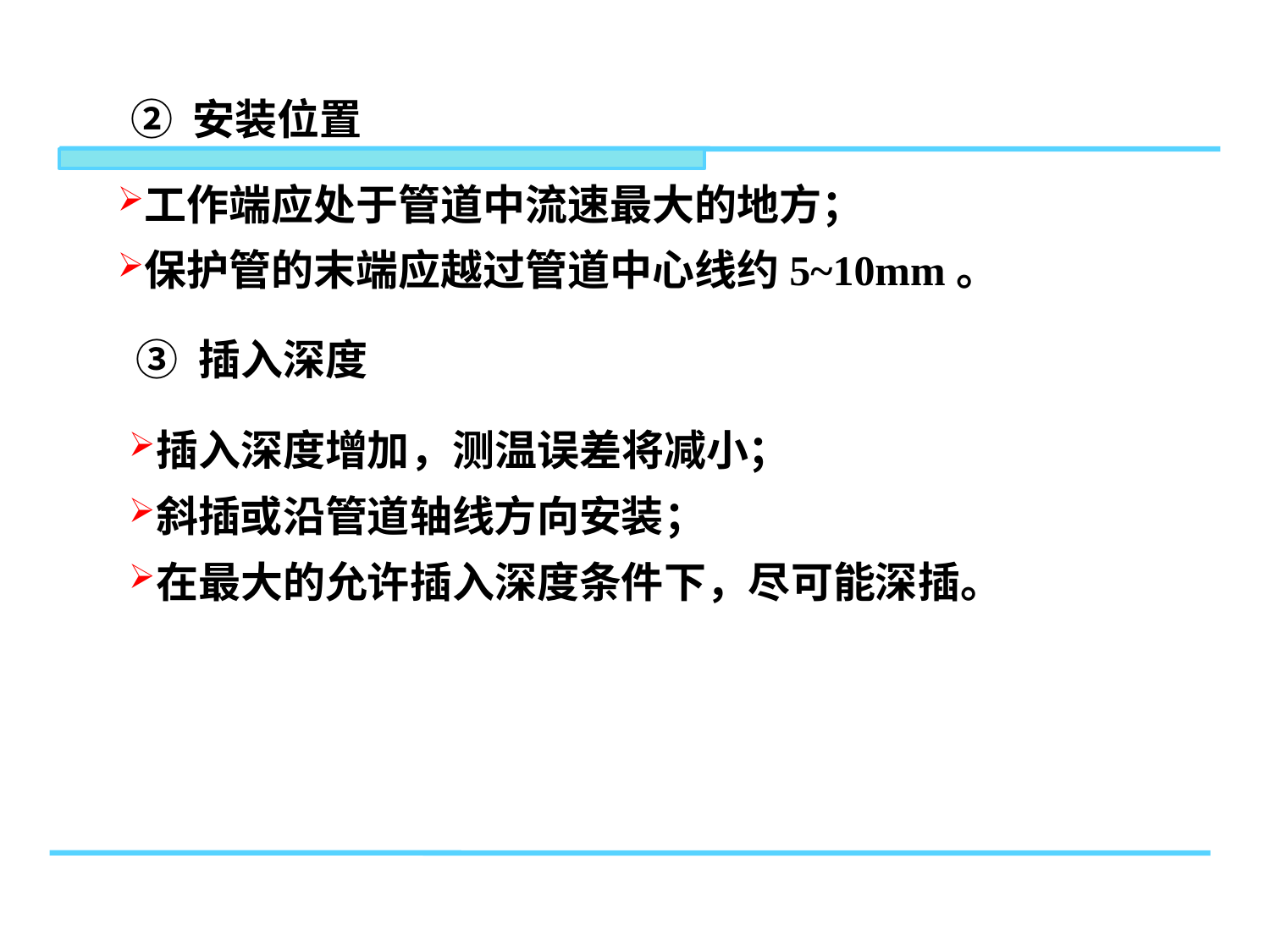

② 安装位置
工作端应处于管道中流速最大的地方；
保护管的末端应越过管道中心线约5~10mm。
③ 插入深度
插入深度增加，测温误差将减小；
斜插或沿管道轴线方向安装；
在最大的允许插入深度条件下，尽可能深插。